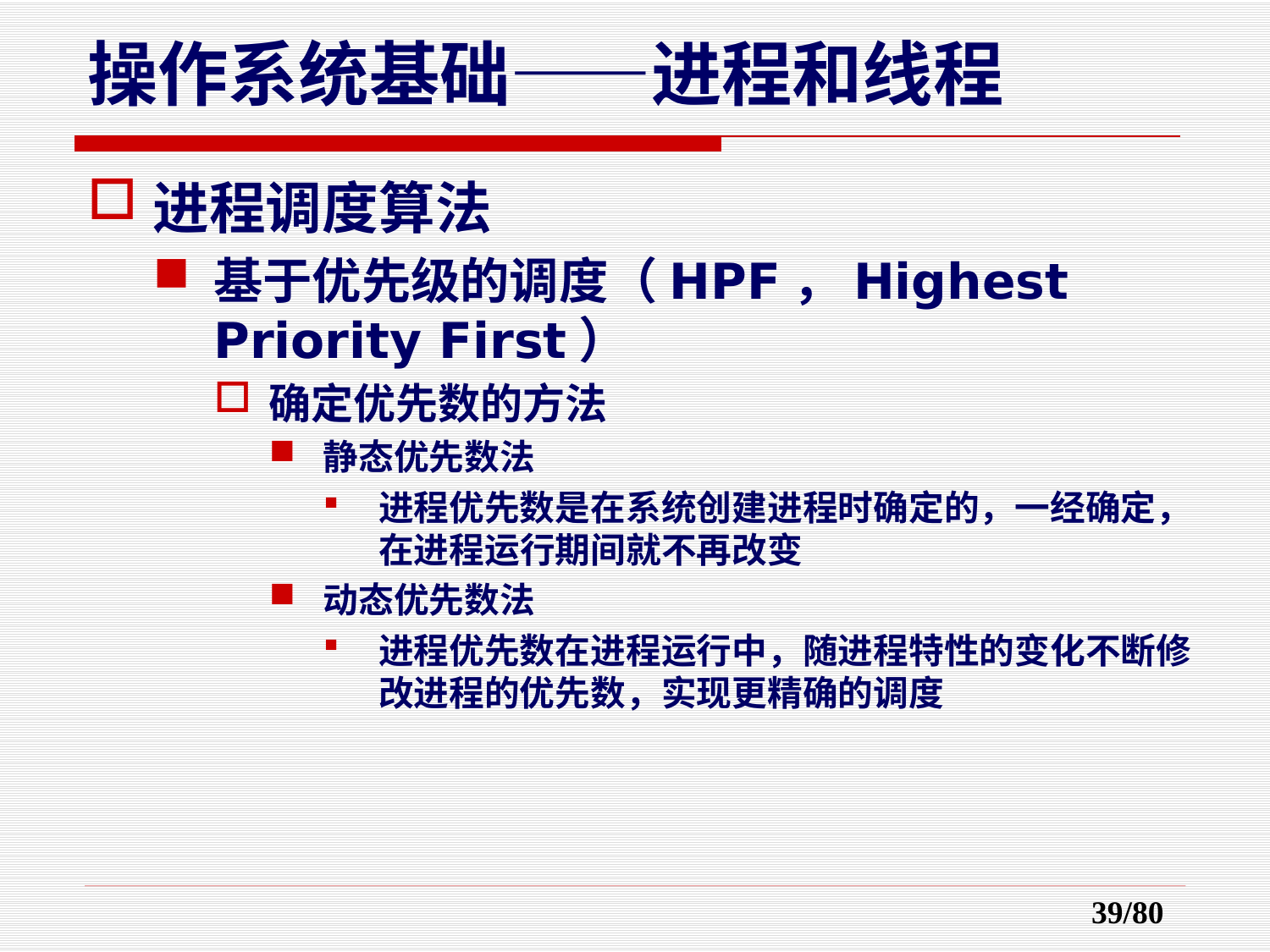

操作系统基础——进程和线程
进程调度算法
基于优先级的调度（HPF，Highest Priority First）
确定优先数的方法
静态优先数法
进程优先数是在系统创建进程时确定的，一经确定，在进程运行期间就不再改变
动态优先数法
进程优先数在进程运行中，随进程特性的变化不断修改进程的优先数，实现更精确的调度